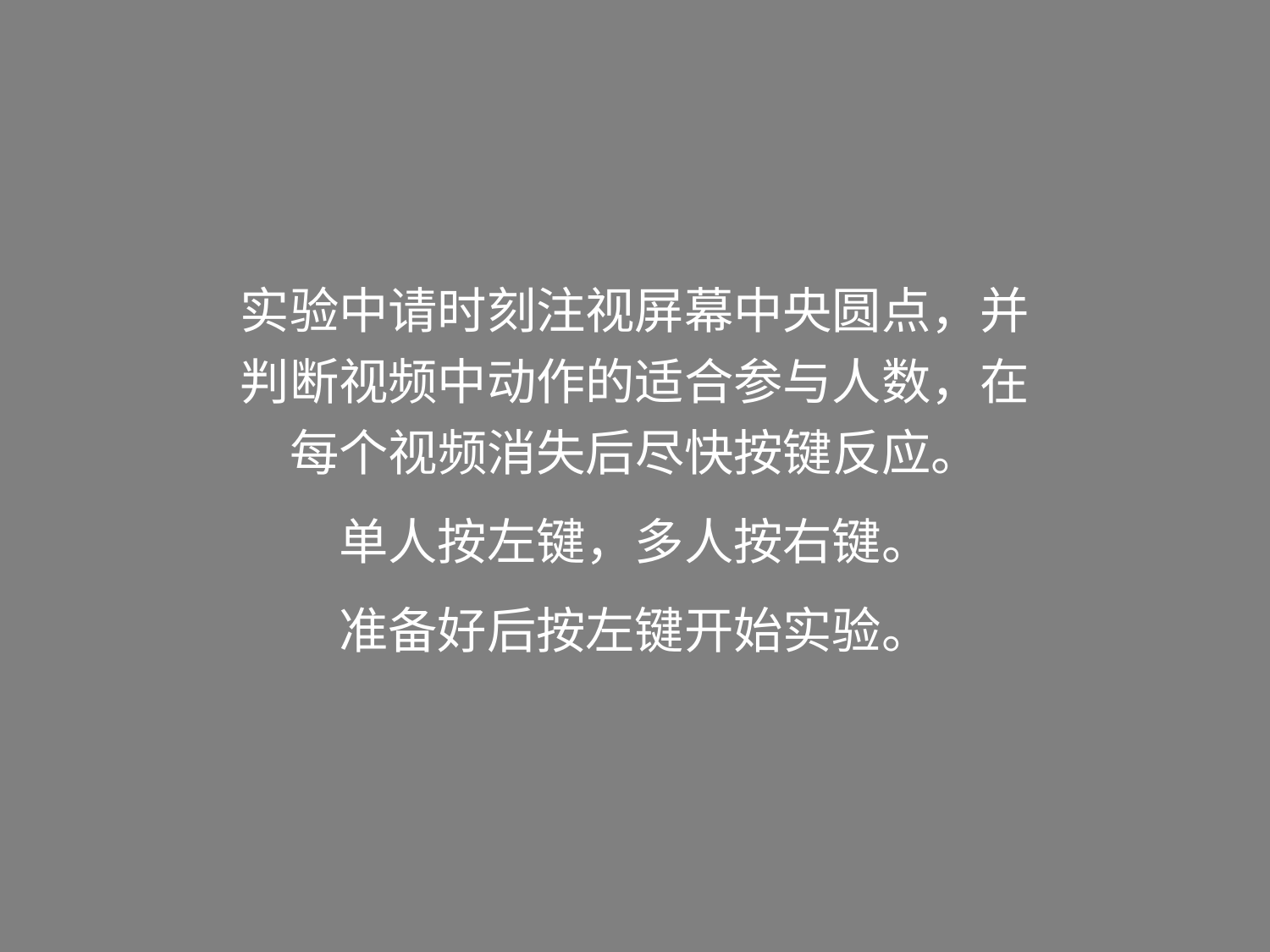

实验中请时刻注视屏幕中央圆点，并判断视频中动作的适合参与人数，在每个视频消失后尽快按键反应。
单人按左键，多人按右键。
准备好后按左键开始实验。